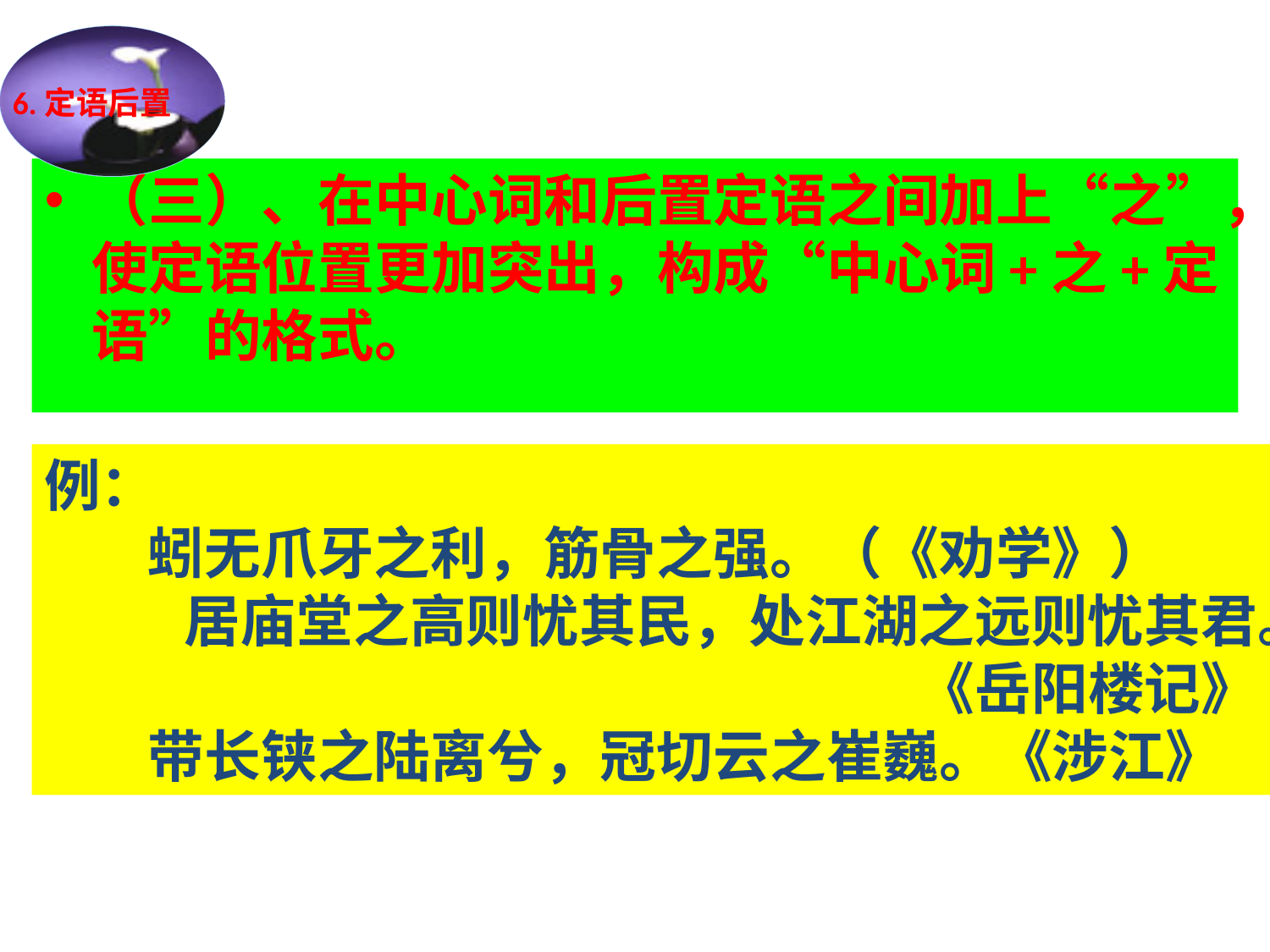

6.定语后置
（三）、在中心词和后置定语之间加上“之”，使定语位置更加突出，构成“中心词+之+定语”的格式。
例：
       蚓无爪牙之利，筋骨之强。（《劝学》）
       居庙堂之高则忧其民，处江湖之远则忧其君。                《岳阳楼记》
       带长铗之陆离兮，冠切云之崔巍。《涉江》